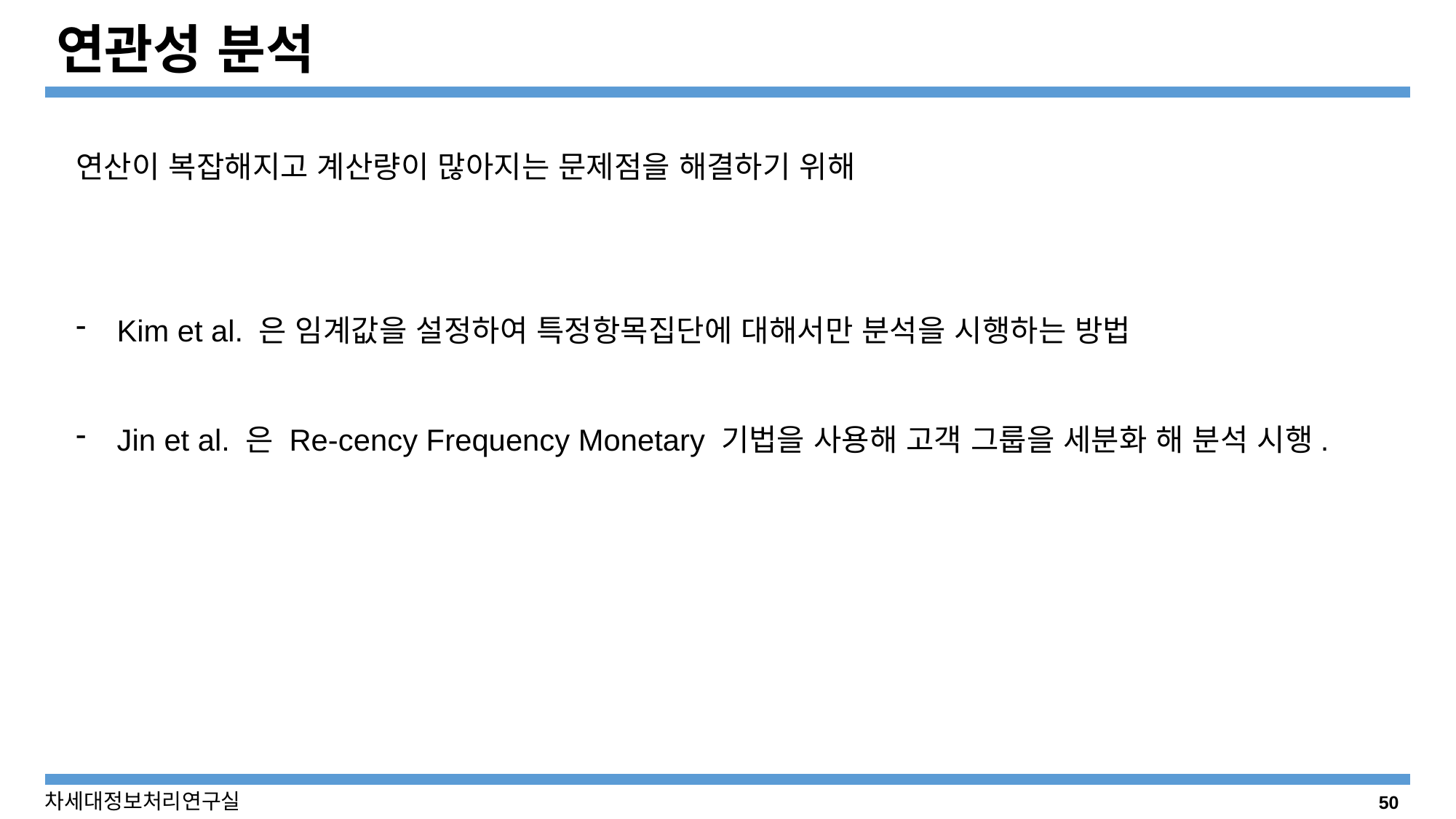

# 연관성 분석
연산이 복잡해지고 계산량이 많아지는 문제점을 해결하기 위해

Kim et al. 은 임계값을 설정하여 특정항목집단에 대해서만 분석을 시행하는 방법

Jin et al. 은 Re-cency Frequency Monetary 기법을 사용해 고객 그룹을 세분화 해 분석 시행.

50